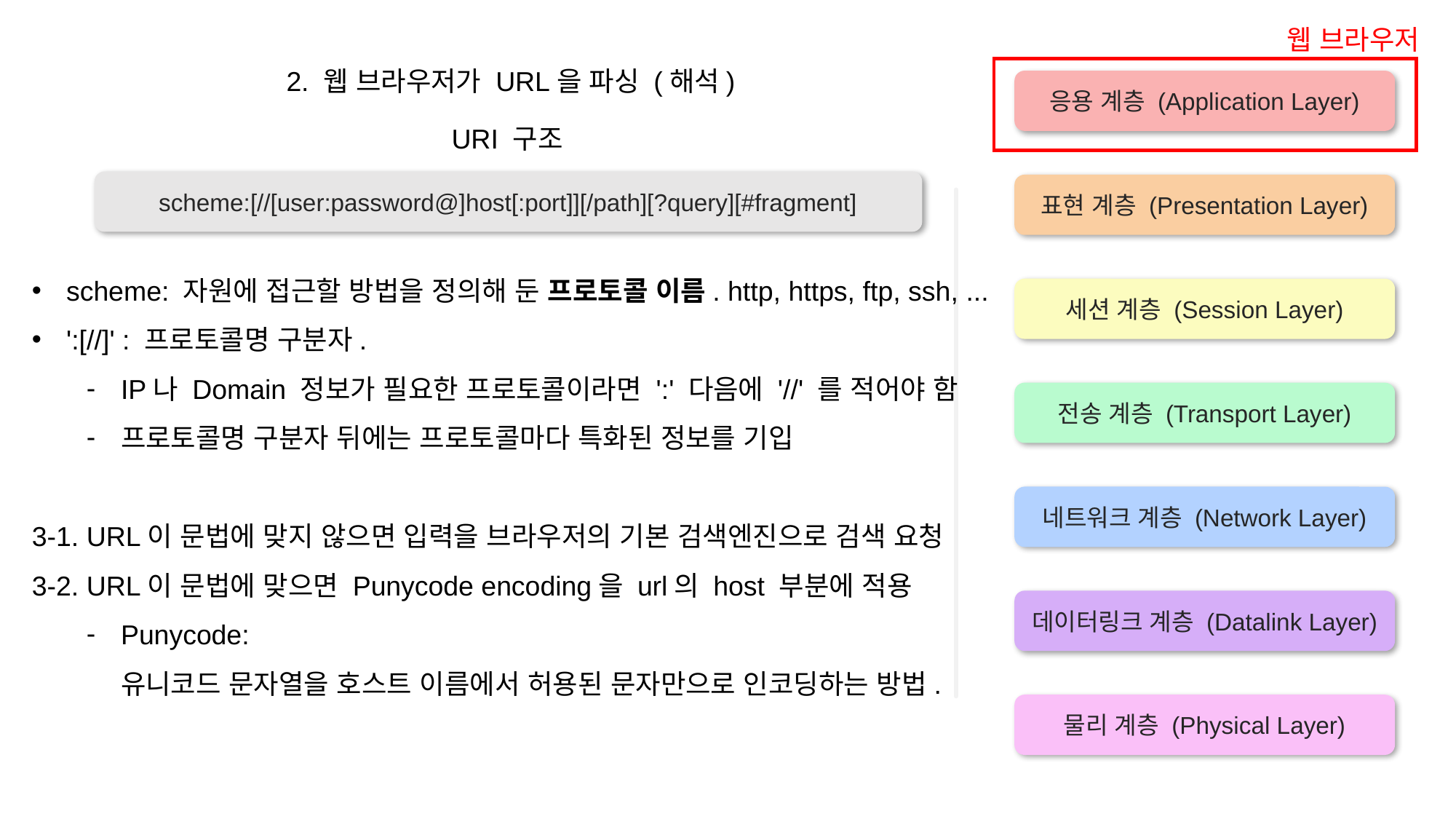

웹 브라우저
2. 웹 브라우저가 URL을 파싱 (해석)

응용 계층 (Application Layer)
URI 구조
scheme:[//[user:password@]host[:port]][/path][?query][#fragment]
표현 계층 (Presentation Layer)
scheme: 자원에 접근할 방법을 정의해 둔 프로토콜 이름. http, https, ftp, ssh, ...
':[//]' : 프로토콜명 구분자.
IP나 Domain 정보가 필요한 프로토콜이라면 ':' 다음에 '//' 를 적어야 함
프로토콜명 구분자 뒤에는 프로토콜마다 특화된 정보를 기입

3-1. URL이 문법에 맞지 않으면 입력을 브라우저의 기본 검색엔진으로 검색 요청
3-2. URL이 문법에 맞으면 Punycode encoding을 url의 host 부분에 적용
Punycode:
유니코드 문자열을 호스트 이름에서 허용된 문자만으로 인코딩하는 방법.

세션 계층 (Session Layer)
전송 계층 (Transport Layer)
네트워크 계층 (Network Layer)
데이터링크 계층 (Datalink Layer)
물리 계층 (Physical Layer)